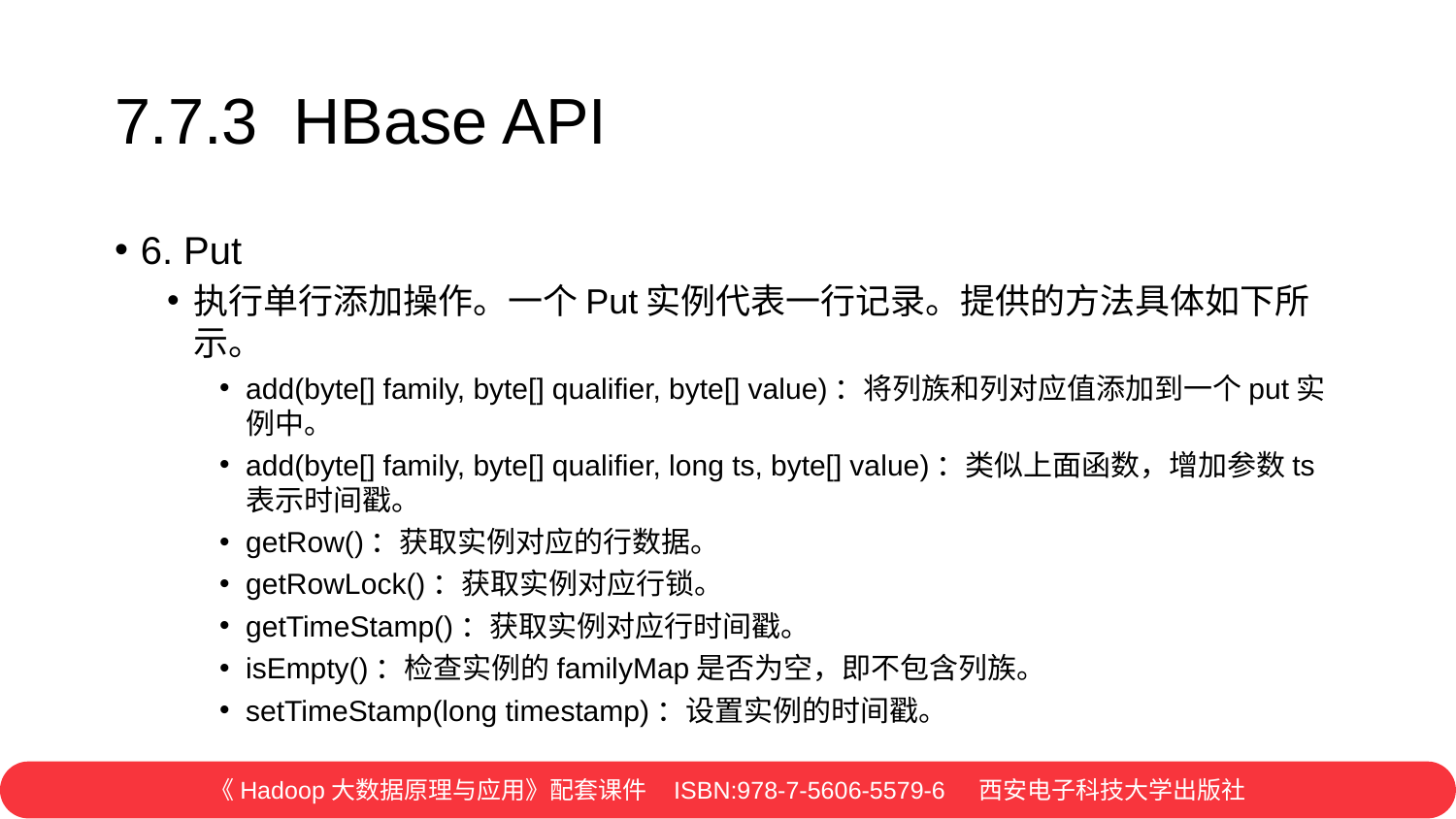

# 7.7.3  HBase API
6. Put
执行单行添加操作。一个Put实例代表一行记录。提供的方法具体如下所示。
add(byte[] family, byte[] qualifier, byte[] value)：将列族和列对应值添加到一个put实例中。
add(byte[] family, byte[] qualifier, long ts, byte[] value)：类似上面函数，增加参数ts表示时间戳。
getRow()：获取实例对应的行数据。
getRowLock()：获取实例对应行锁。
getTimeStamp()：获取实例对应行时间戳。
isEmpty()：检查实例的familyMap是否为空，即不包含列族。
setTimeStamp(long timestamp)：设置实例的时间戳。